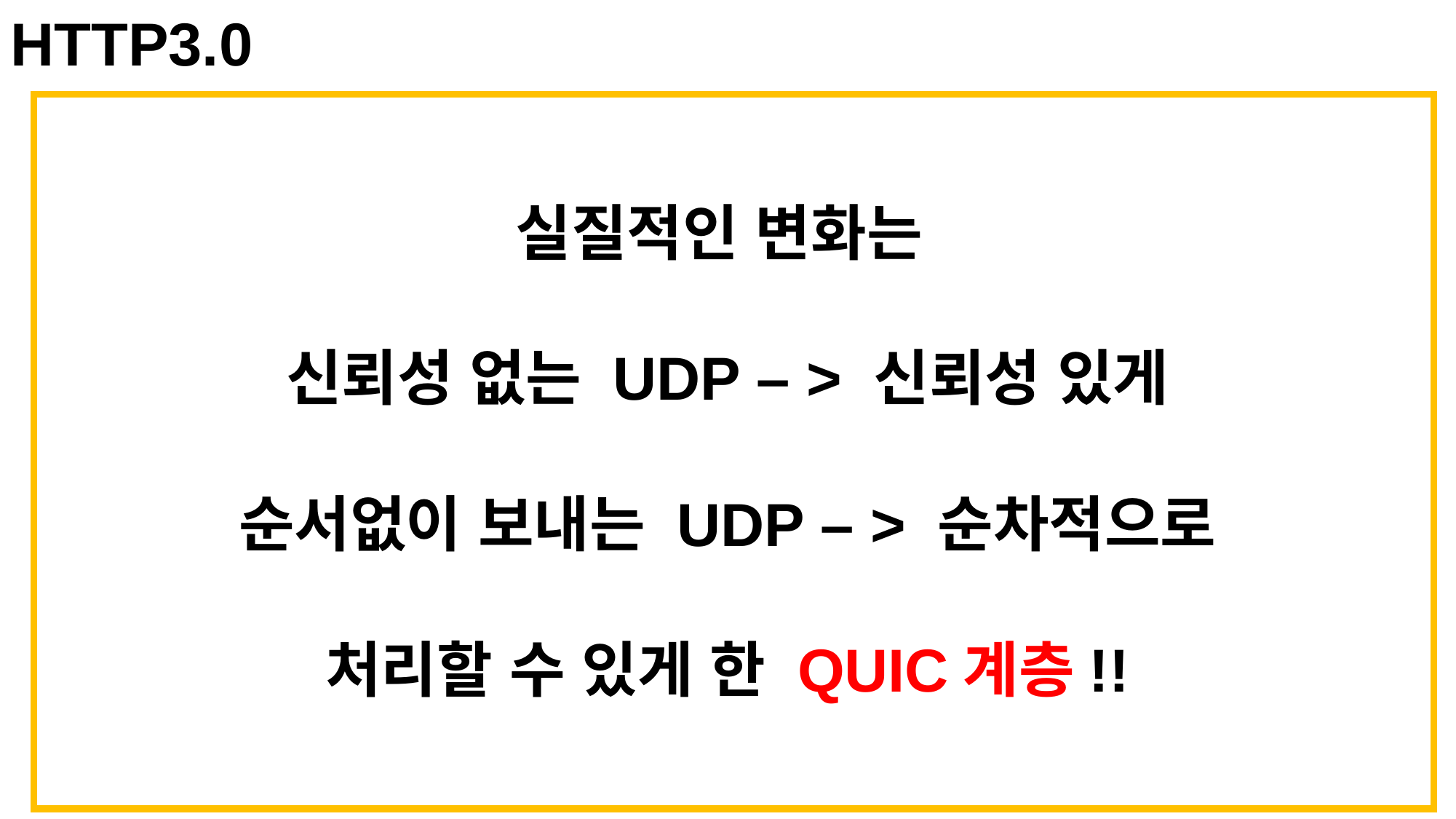

HTTP3.0

실질적인 변화는

신뢰성 없는 UDP – > 신뢰성 있게

순서없이 보내는 UDP – > 순차적으로

처리할 수 있게 한 QUIC계층!!